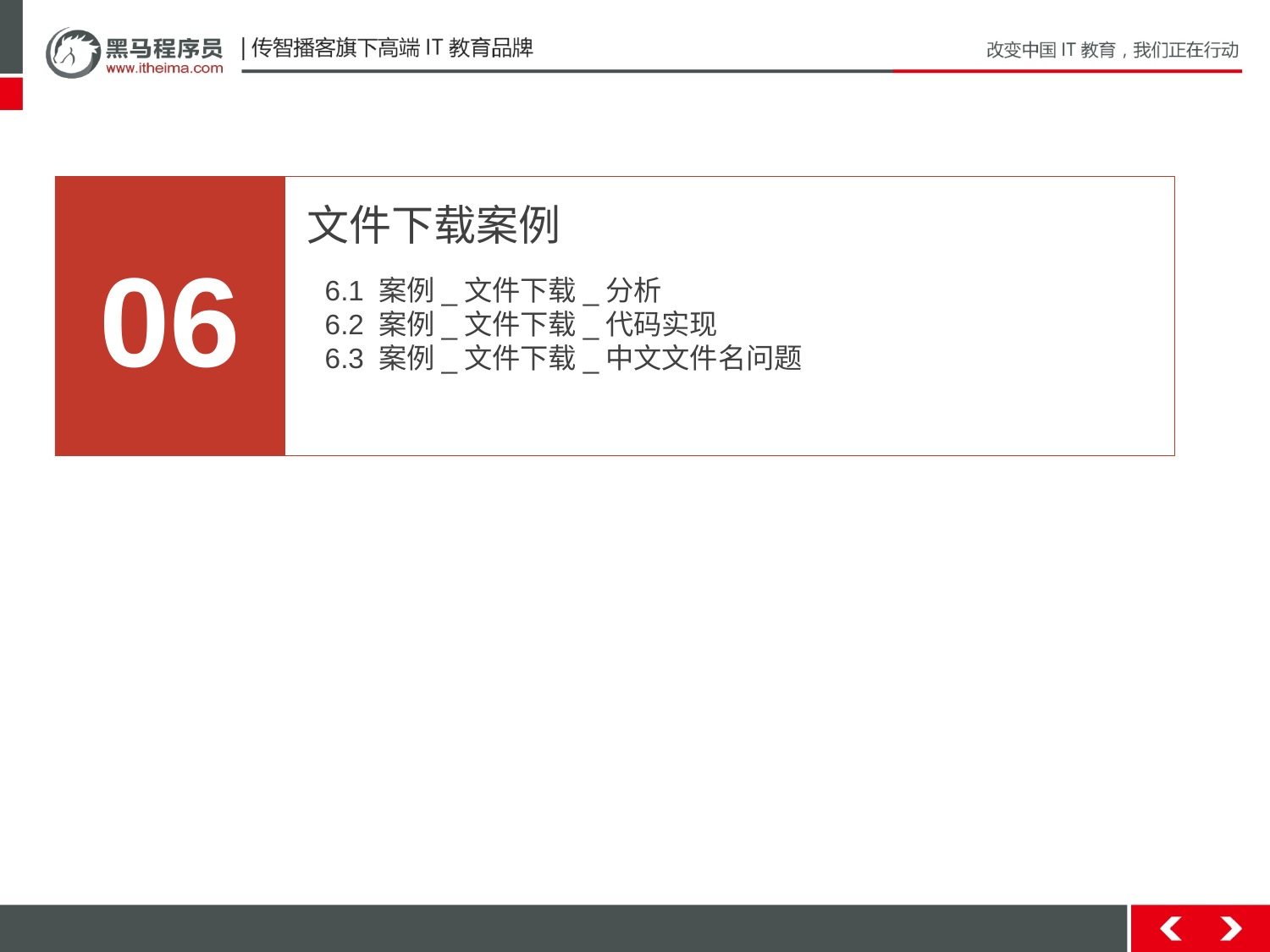

06

文件下载案例
6.1 案例_文件下载_分析
6.2 案例_文件下载_代码实现
6.3 案例_文件下载_中文文件名问题